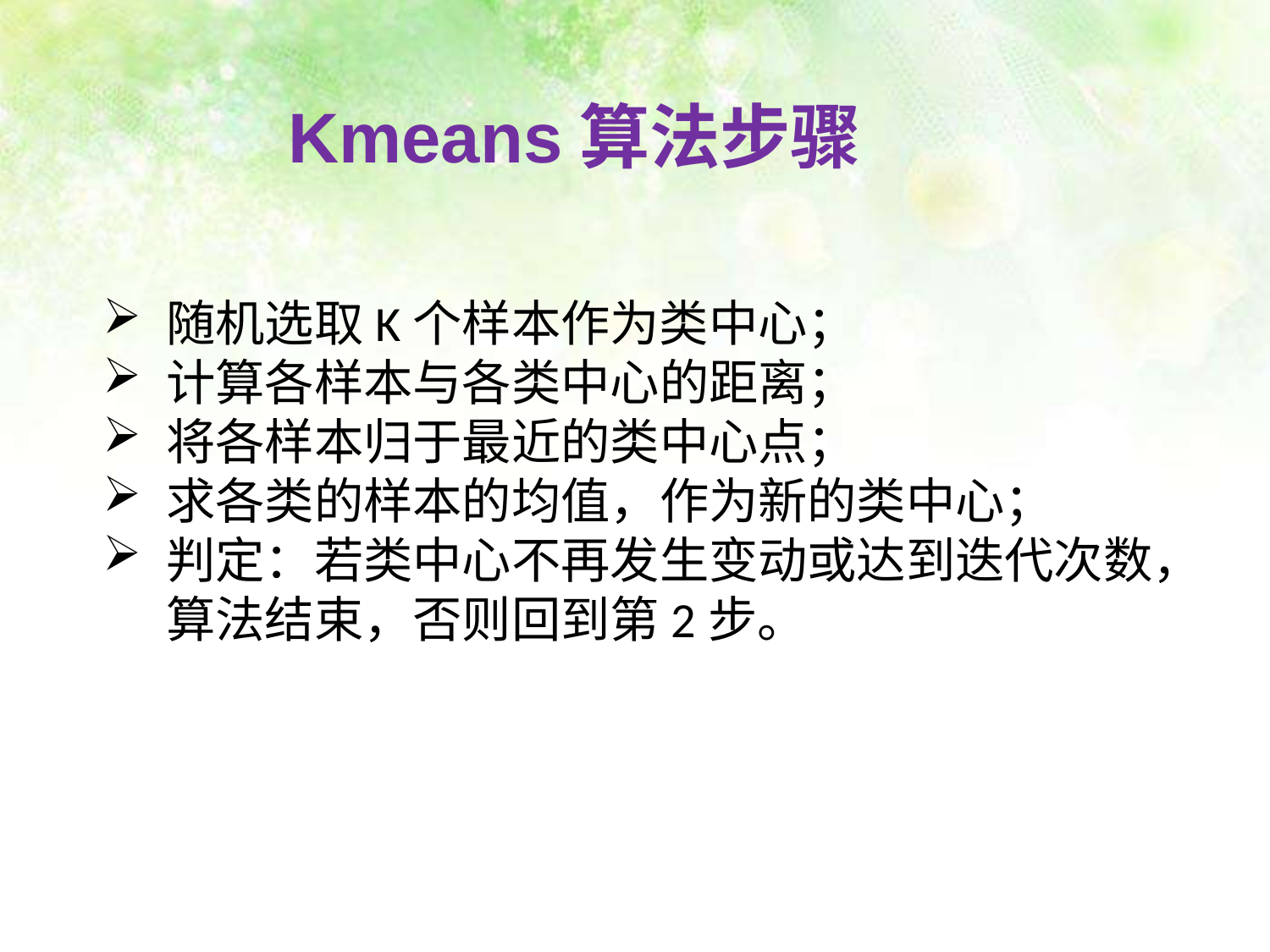

Kmeans算法步骤
随机选取K个样本作为类中心；
计算各样本与各类中心的距离；
将各样本归于最近的类中心点；
求各类的样本的均值，作为新的类中心；
判定：若类中心不再发生变动或达到迭代次数，算法结束，否则回到第2步。